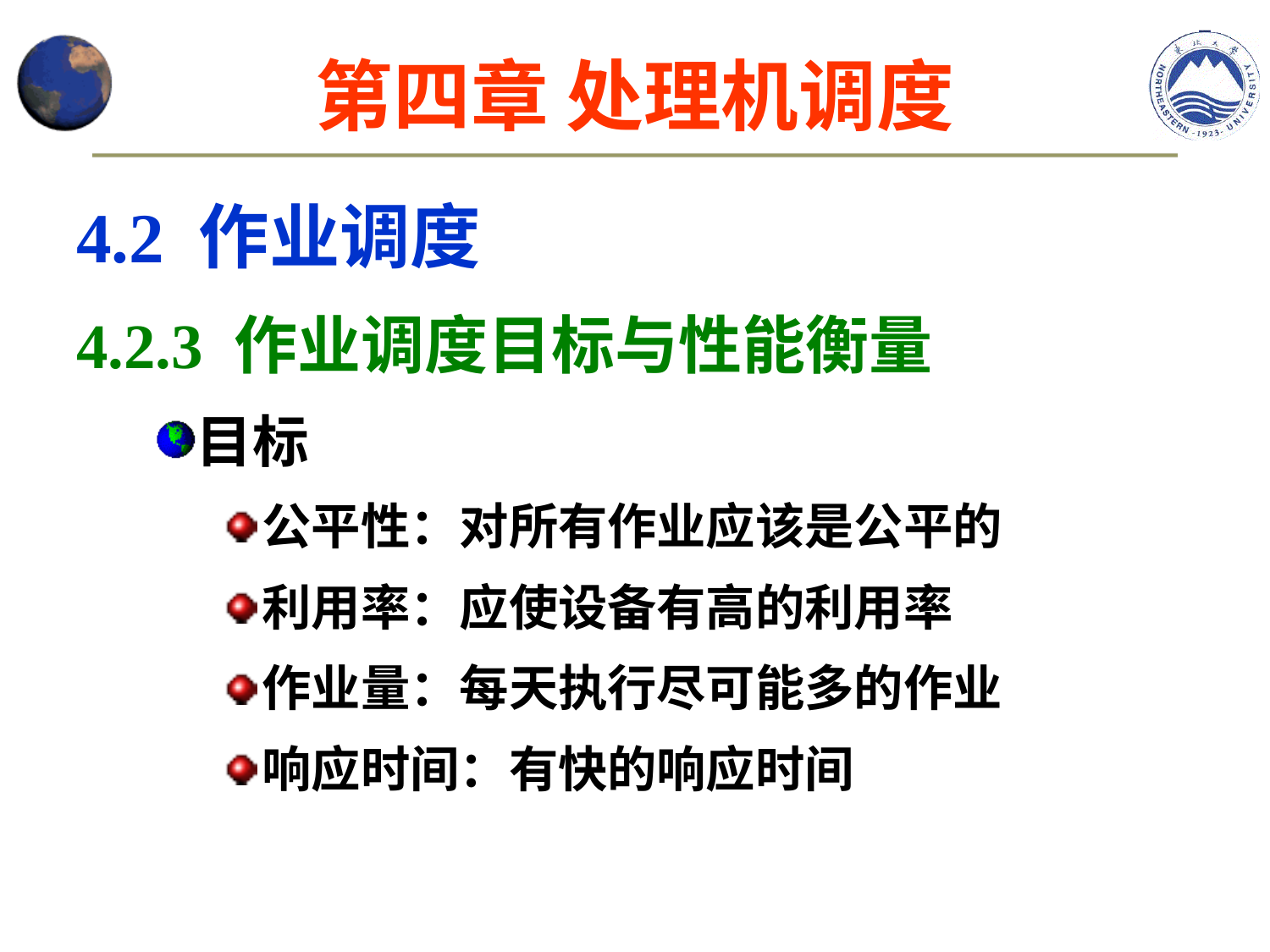

# 第四章 处理机调度
4.2 作业调度
4.2.3 作业调度目标与性能衡量
目标
公平性：对所有作业应该是公平的
利用率：应使设备有高的利用率
作业量：每天执行尽可能多的作业
响应时间：有快的响应时间